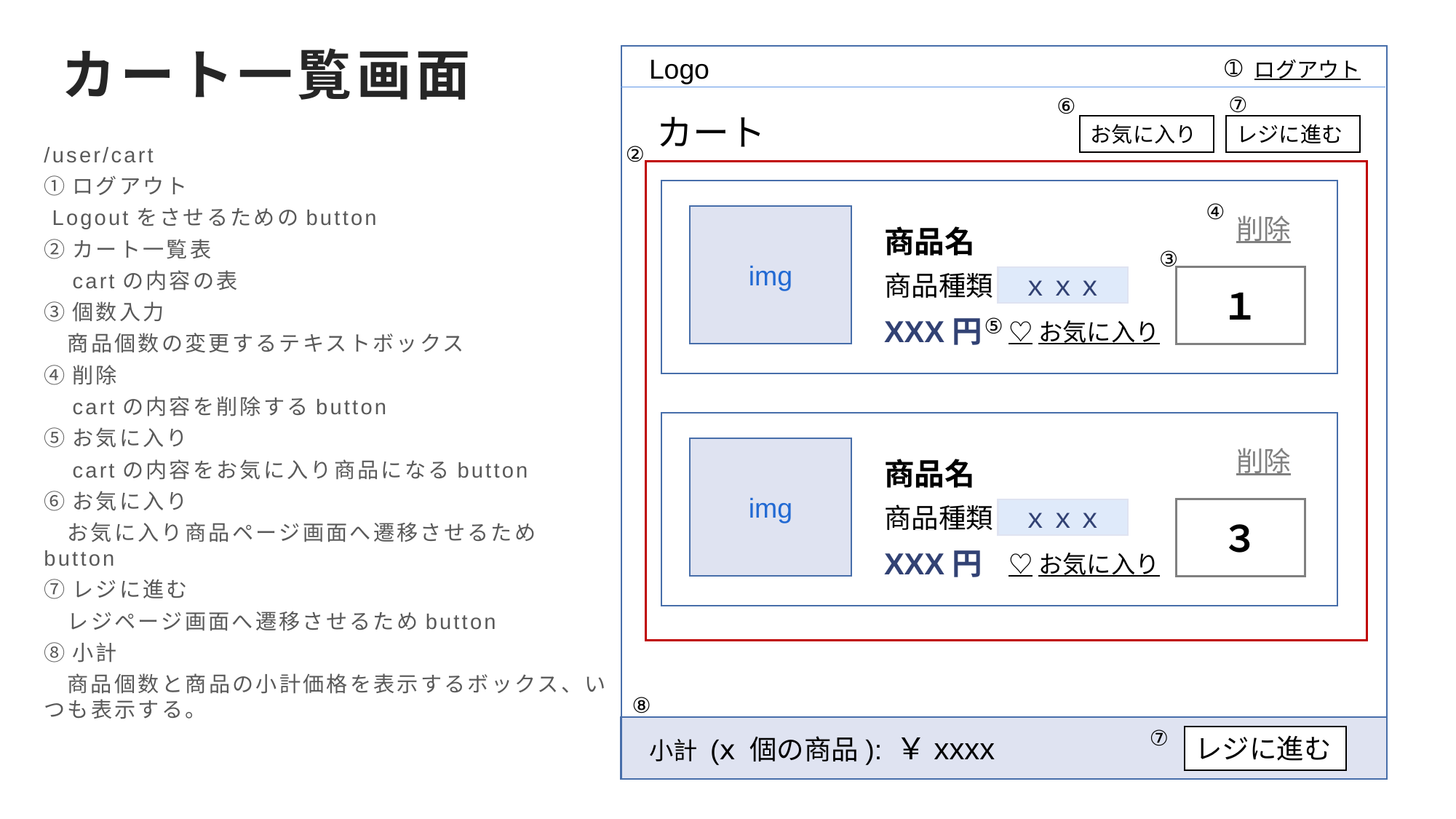

# カート一覧画面

Logo
➀
ログアウト
⑦
⑥
カート
お気に入り
レジに進む
/user/cart
➀ログアウト
 Logoutをさせるためのbutton
②カート一覧表
　cartの内容の表
③個数入力
　商品個数の変更するテキストボックス
④削除
　cartの内容を削除するbutton
⑤お気に入り
　cartの内容をお気に入り商品になるbutton
⑥お気に入り
　お気に入り商品ページ画面へ遷移させるためbutton
⑦レジに進む
　レジページ画面へ遷移させるためbutton
⑧小計
　商品個数と商品の小計価格を表示するボックス、いつも表示する。

②

img
商品名
商品種類
XXX円
削除
ｘｘｘ
１
♡お気に入り
④
③
⑤

img
商品名
商品種類
XXX円
削除
ｘｘｘ
３
♡お気に入り
⑧

⑦
小計 (ⅹ 個の商品): ￥xxxx
レジに進む